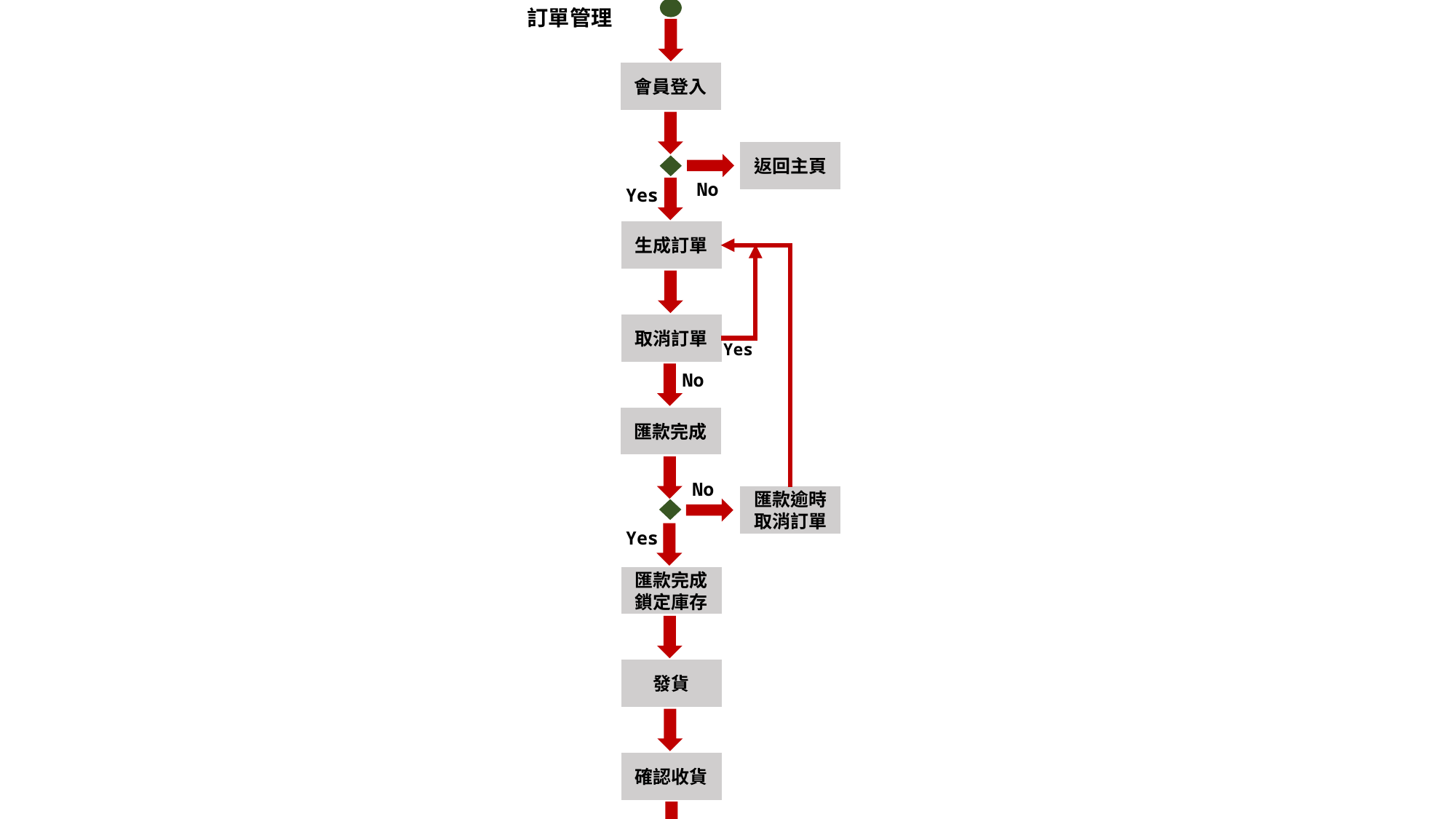

開始
訂單管理

會員登入

返回主頁

No
Yes

生成訂單

取消訂單

匯款完成

匯款逾時取消訂單

匯款完成鎖定庫存

發貨

確認收貨

結束
Yes
No
No
Yes